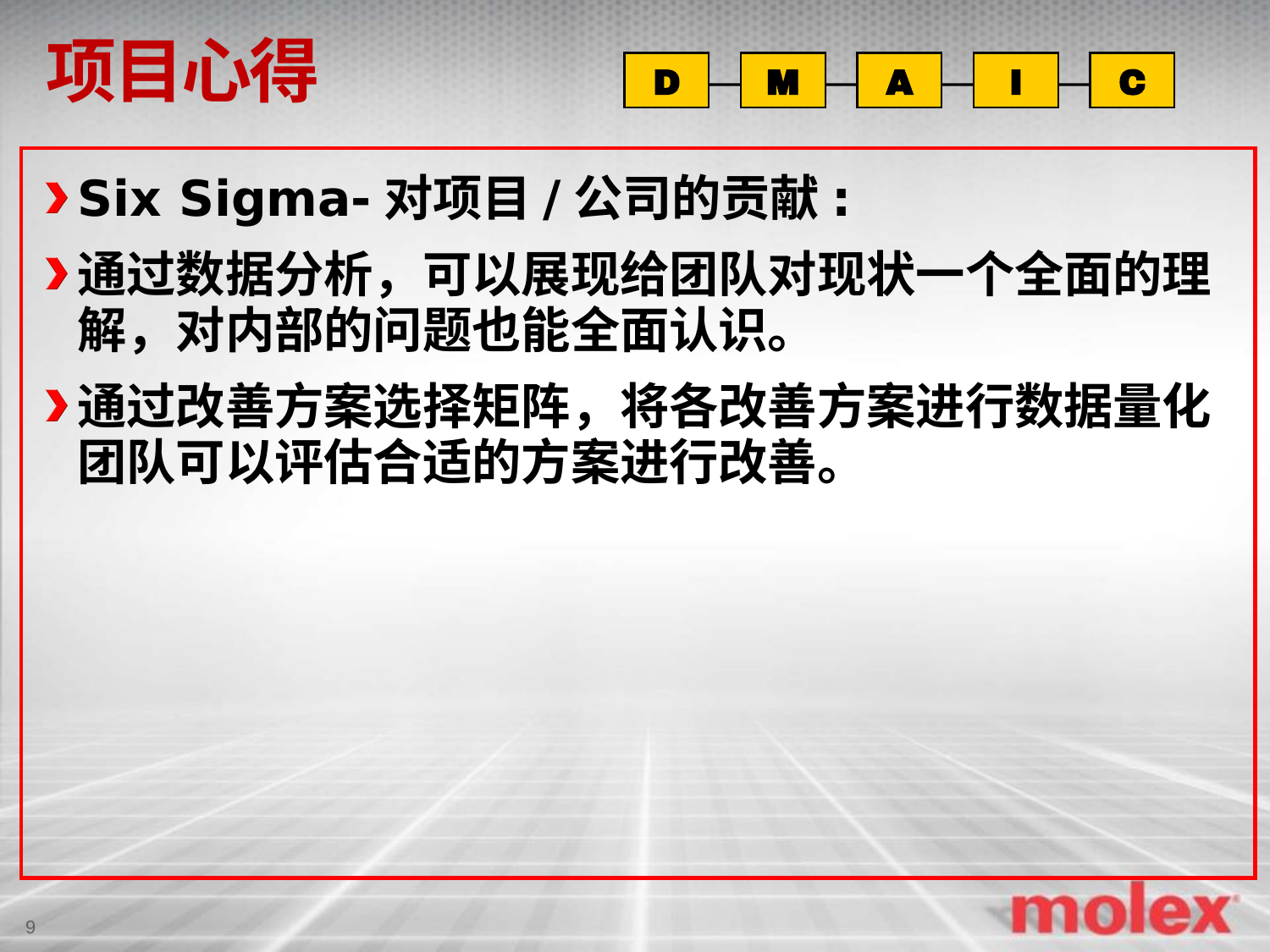

# 项目心得

Six Sigma-对项目/公司的贡献:
通过数据分析，可以展现给团队对现状一个全面的理解，对内部的问题也能全面认识。
通过改善方案选择矩阵，将各改善方案进行数据量化团队可以评估合适的方案进行改善。

9